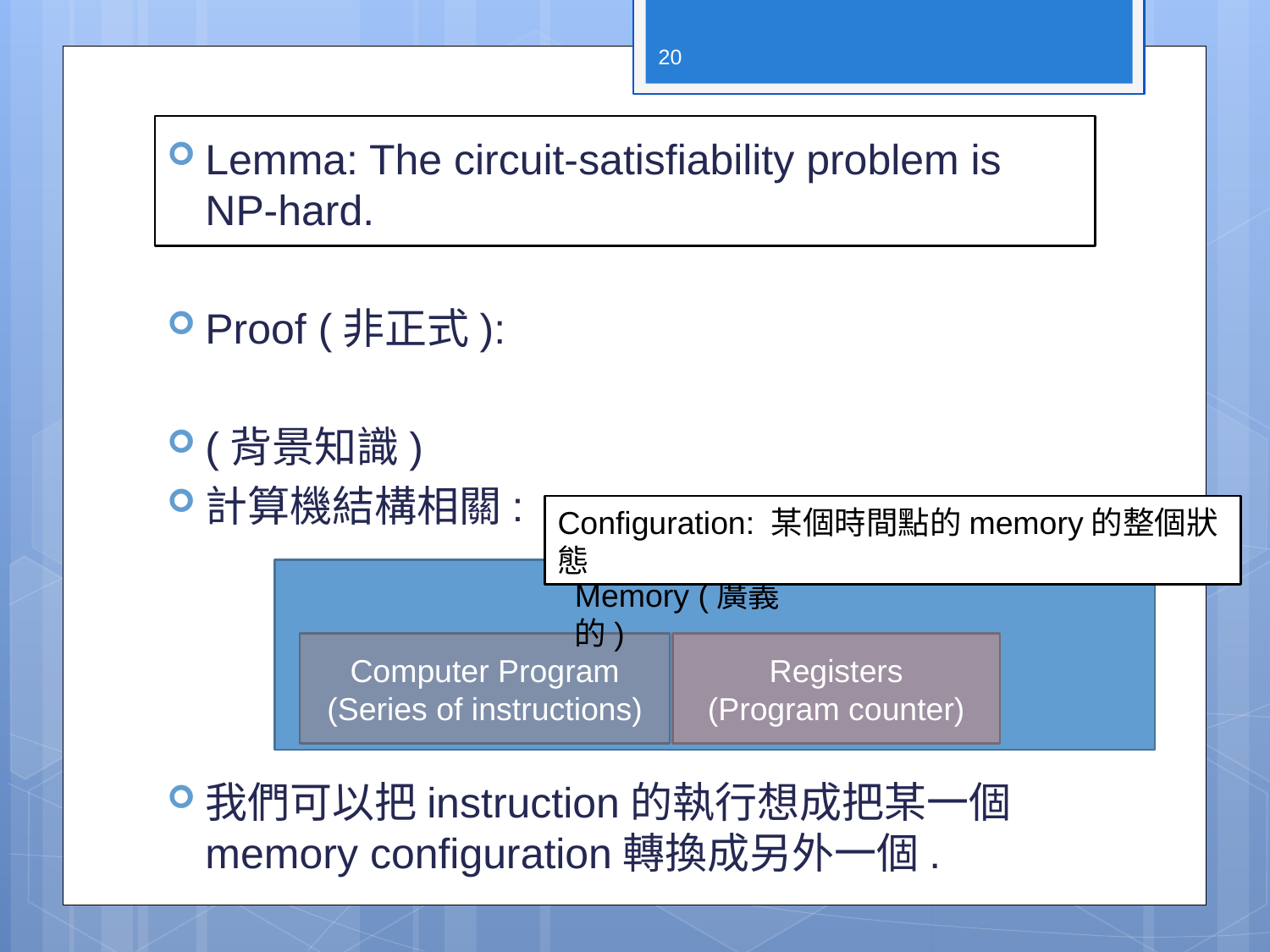

20

Lemma: The circuit-satisfiability problem is NP-hard.

Proof (非正式):

(背景知識)
計算機結構相關:

我們可以把instruction的執行想成把某一個memory configuration轉換成另外一個.

Configuration: 某個時間點的memory的整個狀態

Memory (廣義的)
Computer Program
(Series of instructions)
Registers
(Program counter)